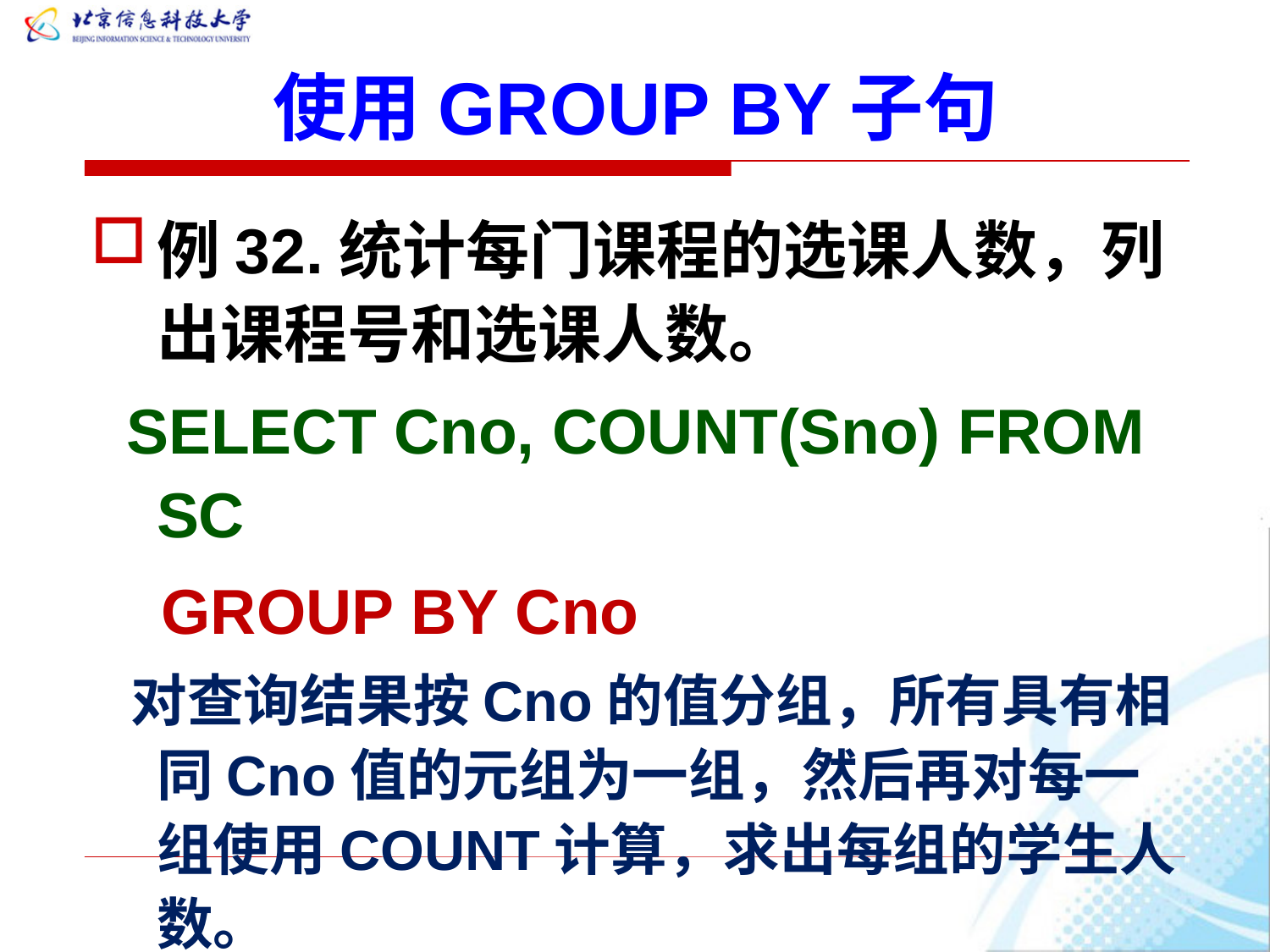

# 使用GROUP BY子句
例32.统计每门课程的选课人数，列出课程号和选课人数。
  SELECT Cno, COUNT(Sno) FROM SC
    GROUP BY Cno
  对查询结果按Cno的值分组，所有具有相同Cno值的元组为一组，然后再对每一组使用COUNT计算，求出每组的学生人数。

56